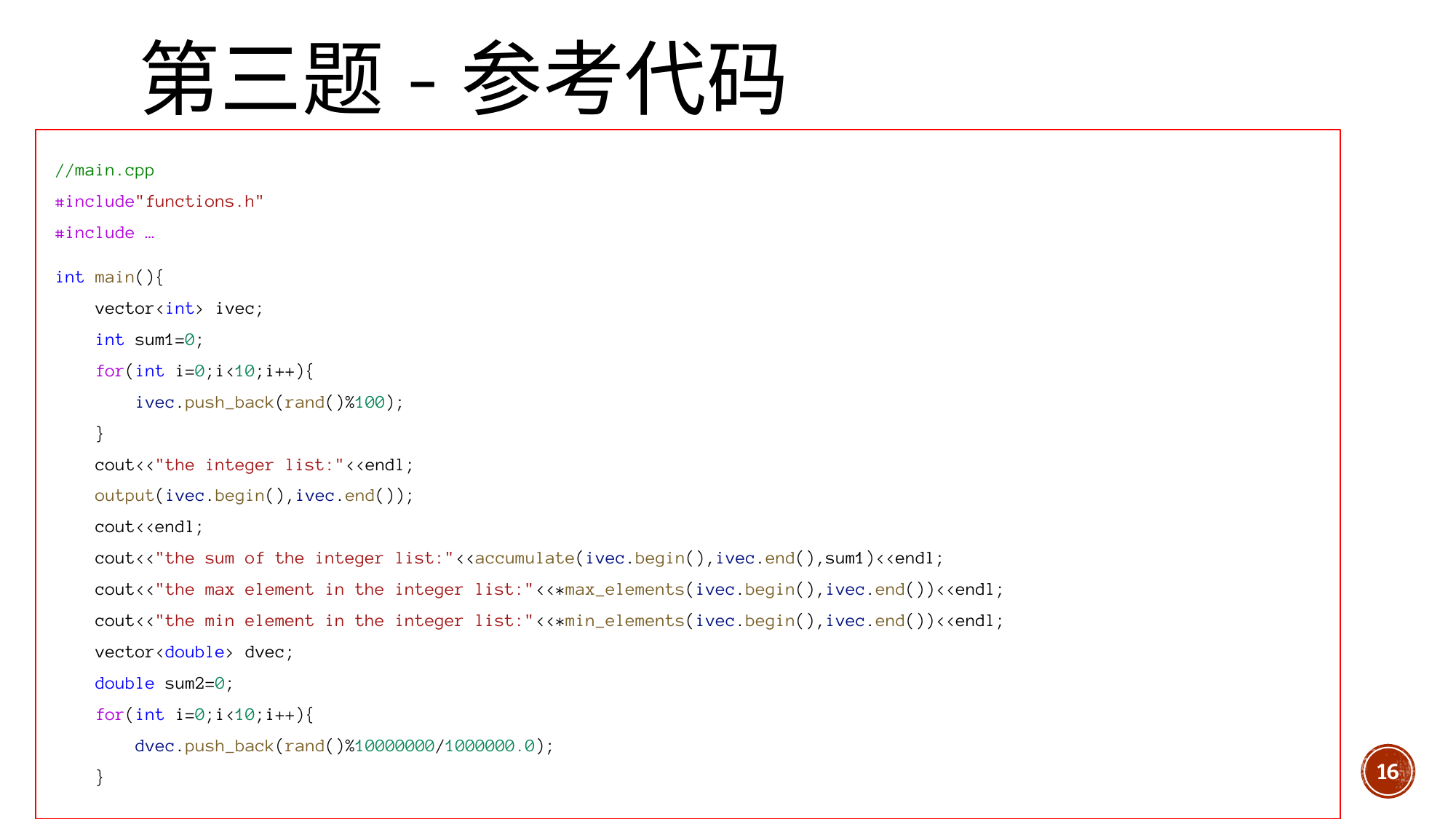

# 第三题-参考代码

//main.cpp
#include"functions.h"
#include …
int main(){
    vector<int> ivec;
    int sum1=0;
    for(int i=0;i<10;i++){
        ivec.push_back(rand()%100);
    }
    cout<<"the integer list:"<<endl;
    output(ivec.begin(),ivec.end());
    cout<<endl;
    cout<<"the sum of the integer list:"<<accumulate(ivec.begin(),ivec.end(),sum1)<<endl;
    cout<<"the max element in the integer list:"<<*max_elements(ivec.begin(),ivec.end())<<endl;
    cout<<"the min element in the integer list:"<<*min_elements(ivec.begin(),ivec.end())<<endl;
    vector<double> dvec;
    double sum2=0;
    for(int i=0;i<10;i++){
        dvec.push_back(rand()%10000000/1000000.0);
    }

16